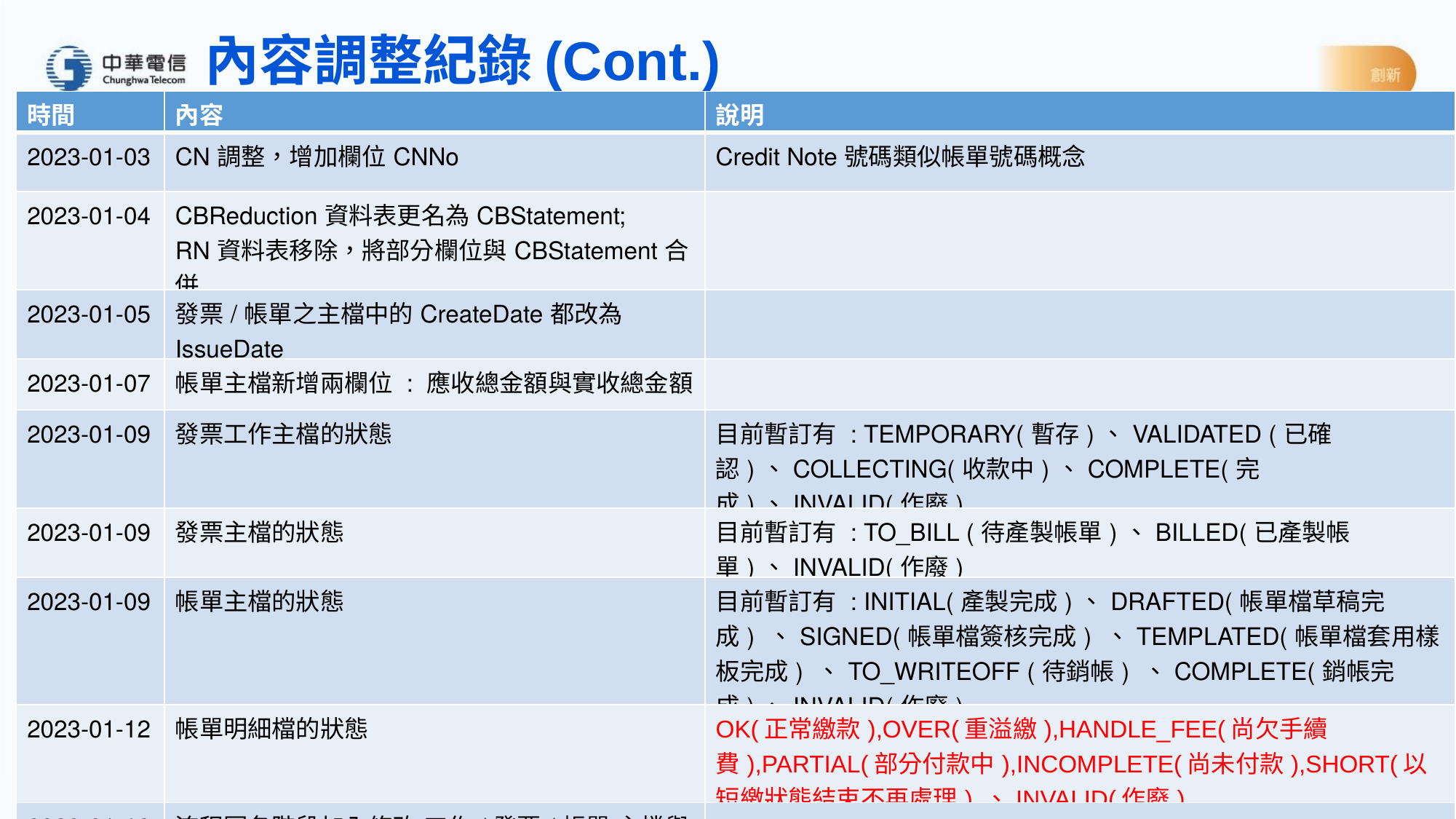

內容調整紀錄(Cont.)
| 時間 | 內容 | 說明 |
| --- | --- | --- |
| 2023-01-03 | CN調整，增加欄位CNNo | Credit Note號碼類似帳單號碼概念 |
| 2023-01-04 | CBReduction資料表更名為CBStatement; RN資料表移除，將部分欄位與CBStatement合併 |  |
| 2023-01-05 | 發票/帳單之主檔中的CreateDate都改為IssueDate |  |
| 2023-01-07 | 帳單主檔新增兩欄位 : 應收總金額與實收總金額 |  |
| 2023-01-09 | 發票工作主檔的狀態 | 目前暫訂有 : TEMPORARY(暫存)、VALIDATED (已確認)、COLLECTING(收款中)、COMPLETE(完成)、INVALID(作廢) |
| 2023-01-09 | 發票主檔的狀態 | 目前暫訂有 : TO\_BILL (待產製帳單)、BILLED(已產製帳單)、INVALID(作廢) |
| 2023-01-09 | 帳單主檔的狀態 | 目前暫訂有 : INITIAL(產製完成)、DRAFTED(帳單檔草稿完成) 、SIGNED(帳單檔簽核完成) 、TEMPLATED(帳單檔套用樣板完成) 、TO\_WRITEOFF (待銷帳) 、COMPLETE(銷帳完成)、INVALID(作廢) |
| 2023-01-12 | 帳單明細檔的狀態 | OK(正常繳款),OVER(重溢繳),HANDLE\_FEE(尚欠手續費),PARTIAL(部分付款中),INCOMPLETE(尚未付款),SHORT(以短繳狀態結束不再處理) 、INVALID(作廢) |
| 2023-01-12 | 流程圖各階段加入修改 工作/發票/帳單 主檔與明細檔狀態的時機點。 |  |
S-情境 (Situation)